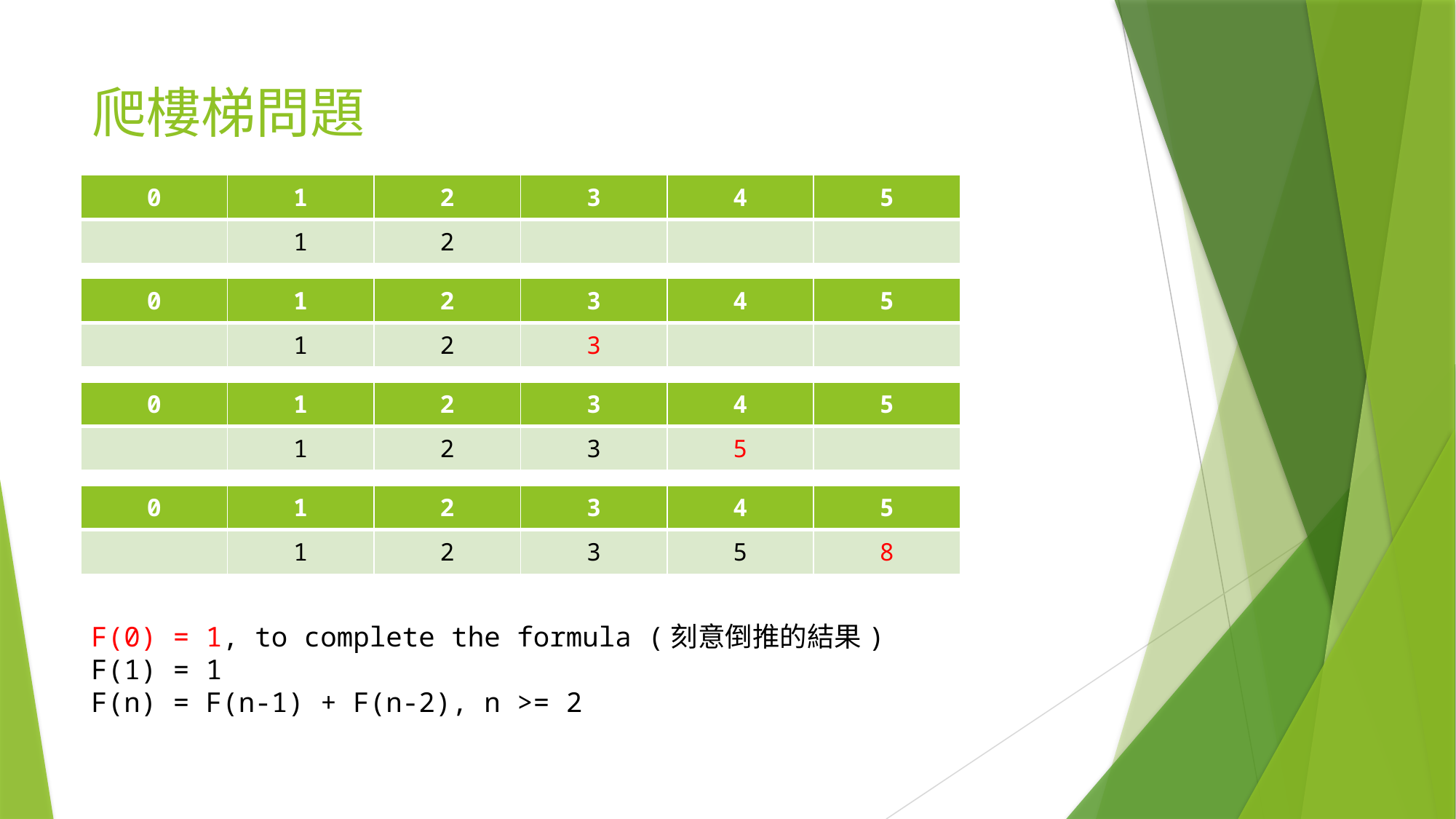

# 爬樓梯問題
| 0 | 1 | 2 | 3 | 4 | 5 |
| --- | --- | --- | --- | --- | --- |
|  | 1 | 2 |  |  |  |
| 0 | 1 | 2 | 3 | 4 | 5 |
| --- | --- | --- | --- | --- | --- |
|  | 1 | 2 | 3 |  |  |
| 0 | 1 | 2 | 3 | 4 | 5 |
| --- | --- | --- | --- | --- | --- |
|  | 1 | 2 | 3 | 5 |  |
| 0 | 1 | 2 | 3 | 4 | 5 |
| --- | --- | --- | --- | --- | --- |
|  | 1 | 2 | 3 | 5 | 8 |
F(0) = 1, to complete the formula (刻意倒推的結果)
F(1) = 1
F(n) = F(n-1) + F(n-2), n >= 2